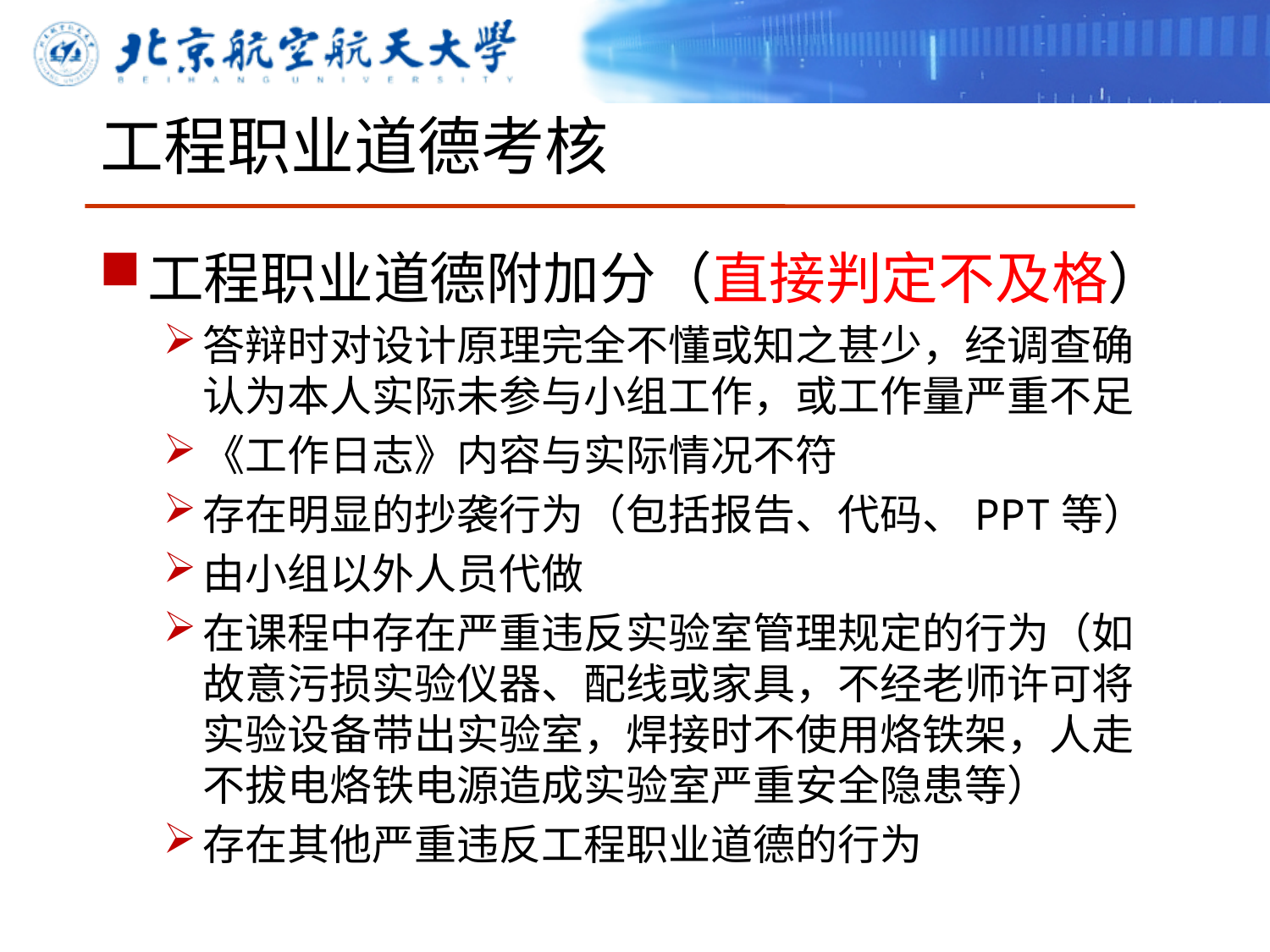

# 工程职业道德考核
工程职业道德附加分（直接判定不及格）
答辩时对设计原理完全不懂或知之甚少，经调查确认为本人实际未参与小组工作，或工作量严重不足
《工作日志》内容与实际情况不符
存在明显的抄袭行为（包括报告、代码、PPT等）
由小组以外人员代做
在课程中存在严重违反实验室管理规定的行为（如故意污损实验仪器、配线或家具，不经老师许可将实验设备带出实验室，焊接时不使用烙铁架，人走不拔电烙铁电源造成实验室严重安全隐患等）
存在其他严重违反工程职业道德的行为